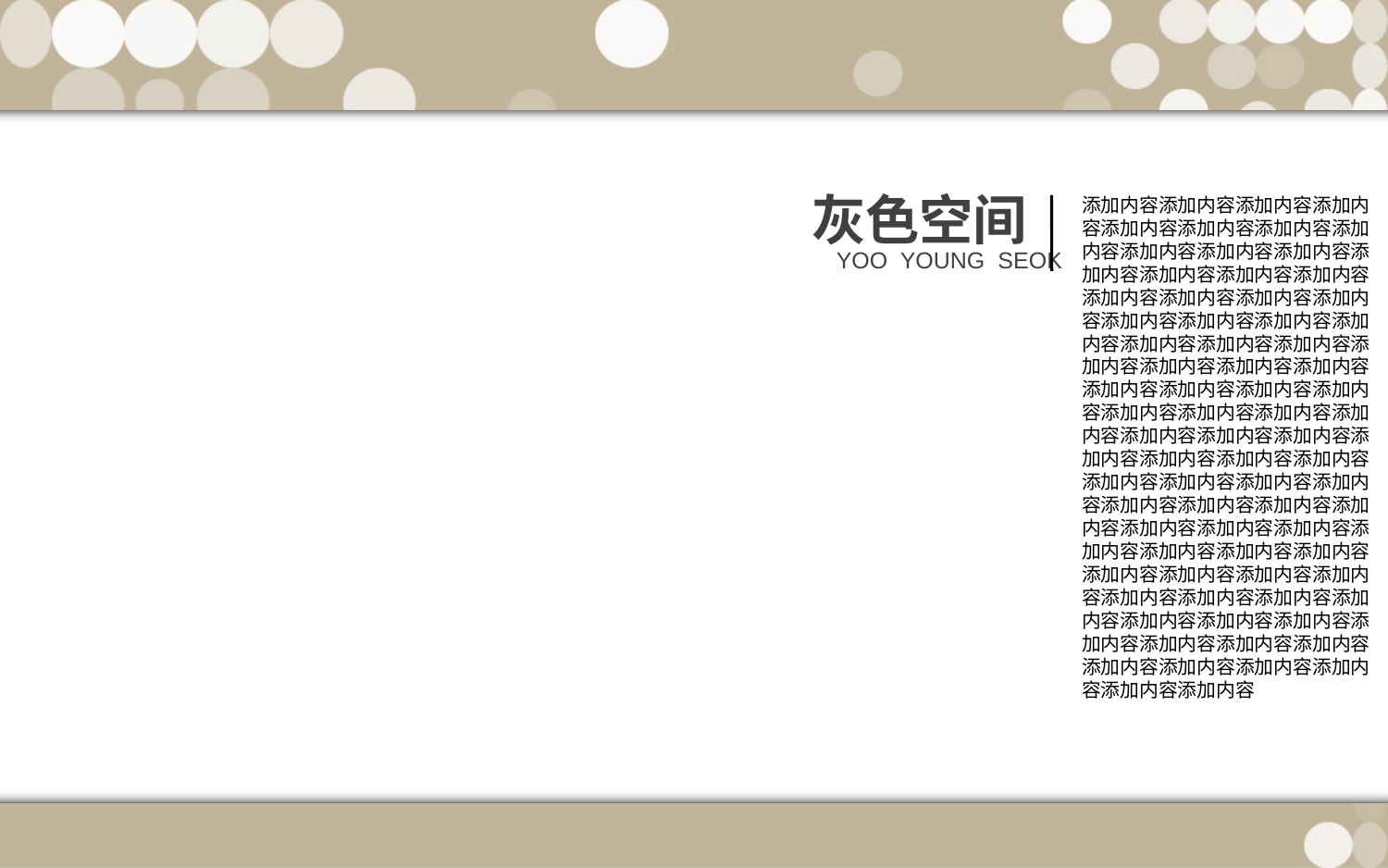

灰色空间
添加内容添加内容添加内容添加内容添加内容添加内容添加内容添加内容添加内容添加内容添加内容添加内容添加内容添加内容添加内容添加内容添加内容添加内容添加内容添加内容添加内容添加内容添加内容添加内容添加内容添加内容添加内容添加内容添加内容添加内容添加内容添加内容添加内容添加内容添加内容添加内容添加内容添加内容添加内容添加内容添加内容添加内容添加内容添加内容添加内容添加内容添加内容添加内容添加内容添加内容添加内容添加内容添加内容添加内容添加内容添加内容添加内容添加内容添加内容添加内容添加内容添加内容添加内容添加内容添加内容添加内容添加内容添加内容添加内容添加内容添加内容添加内容添加内容添加内容添加内容添加内容添加内容添加内容添加内容添加内容添加内容
YOO  YOUNG  SEOK